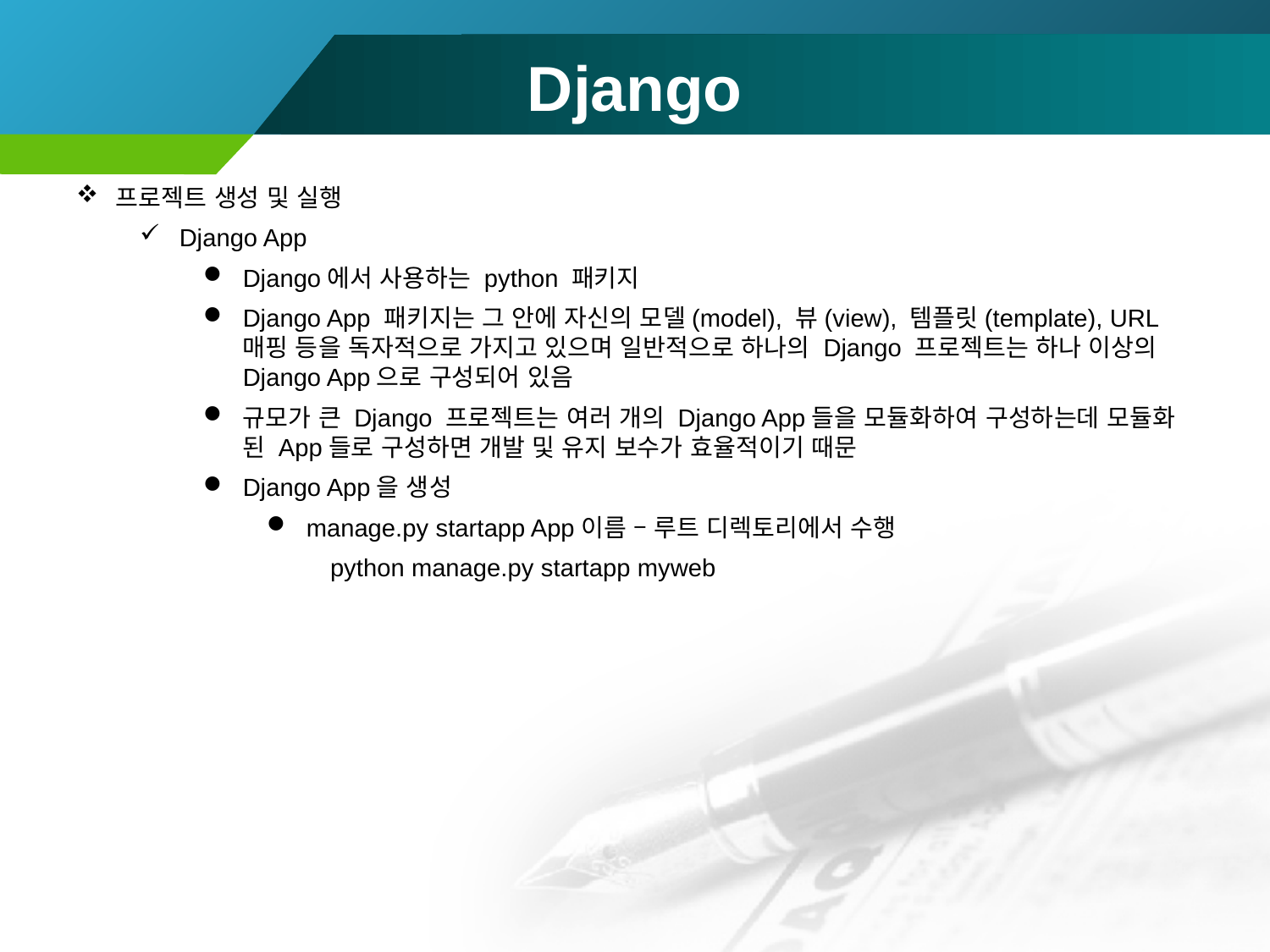

# Django
프로젝트 생성 및 실행
Django App
Django에서 사용하는 python 패키지
Django App 패키지는 그 안에 자신의 모델(model), 뷰(view), 템플릿(template), URL 매핑 등을 독자적으로 가지고 있으며 일반적으로 하나의 Django 프로젝트는 하나 이상의 Django App으로 구성되어 있음
규모가 큰 Django 프로젝트는 여러 개의 Django App들을 모듈화하여 구성하는데 모듈화 된 App들로 구성하면 개발 및 유지 보수가 효율적이기 때문
Django App을 생성
manage.py startapp App이름 – 루트 디렉토리에서 수행
python manage.py startapp myweb